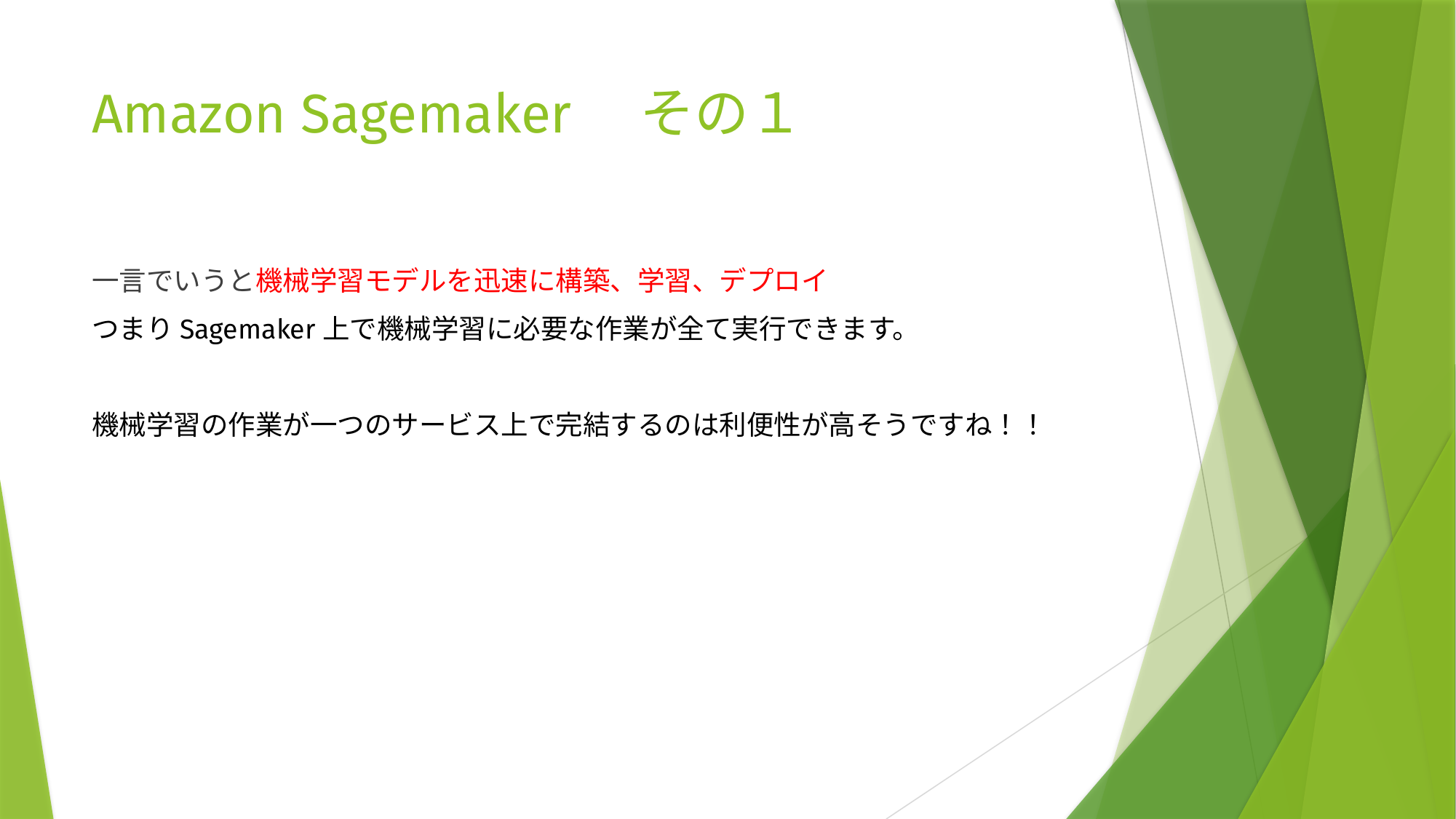

# Amazon Sagemaker　その１
一言でいうと機械学習モデルを迅速に構築、学習、デプロイ
つまりSagemaker上で機械学習に必要な作業が全て実行できます。

機械学習の作業が一つのサービス上で完結するのは利便性が高そうですね！！